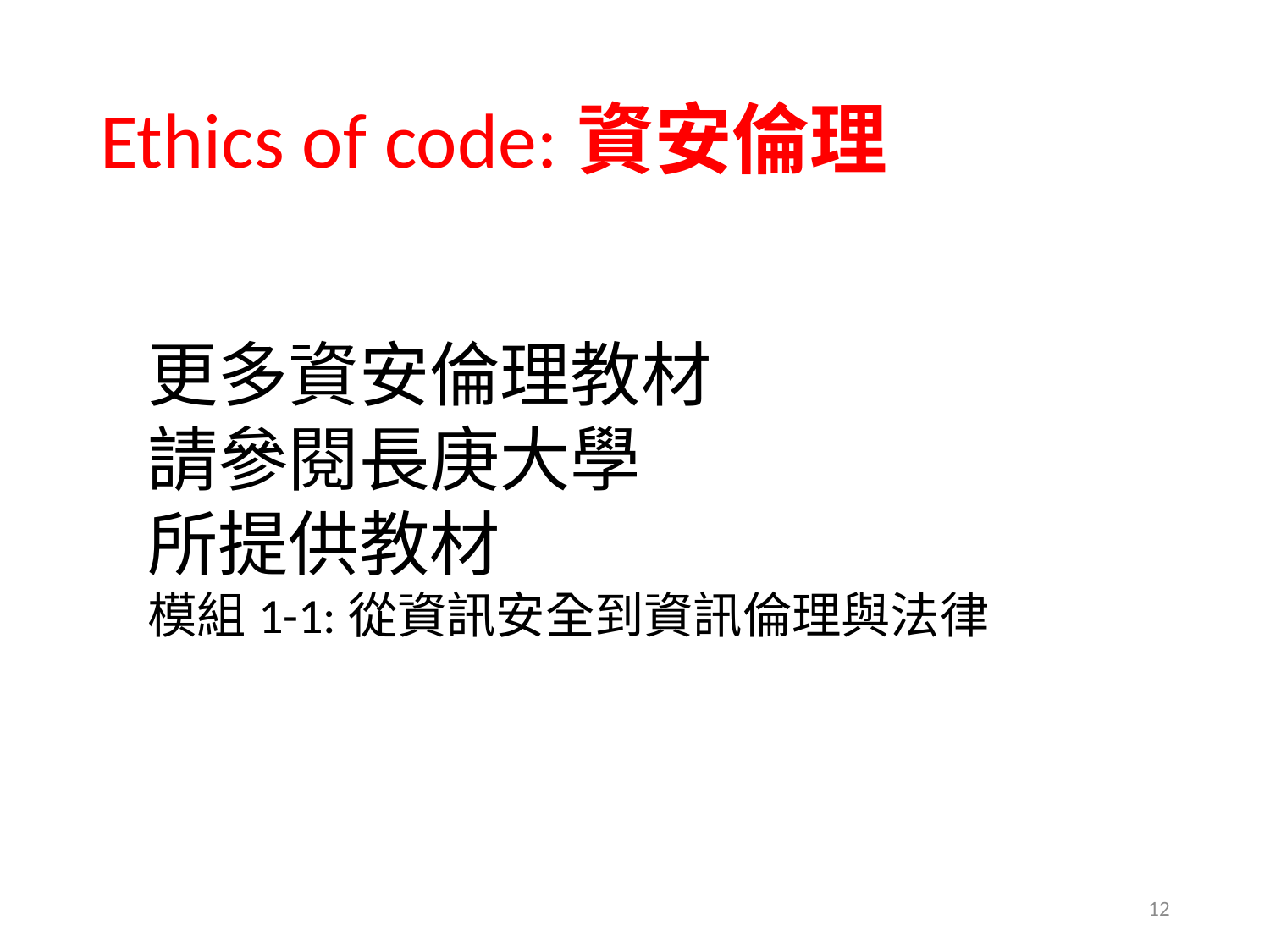

# Ethics of code:資安倫理
更多資安倫理教材
請參閱長庚大學
所提供教材
模組1-1:從資訊安全到資訊倫理與法律
12